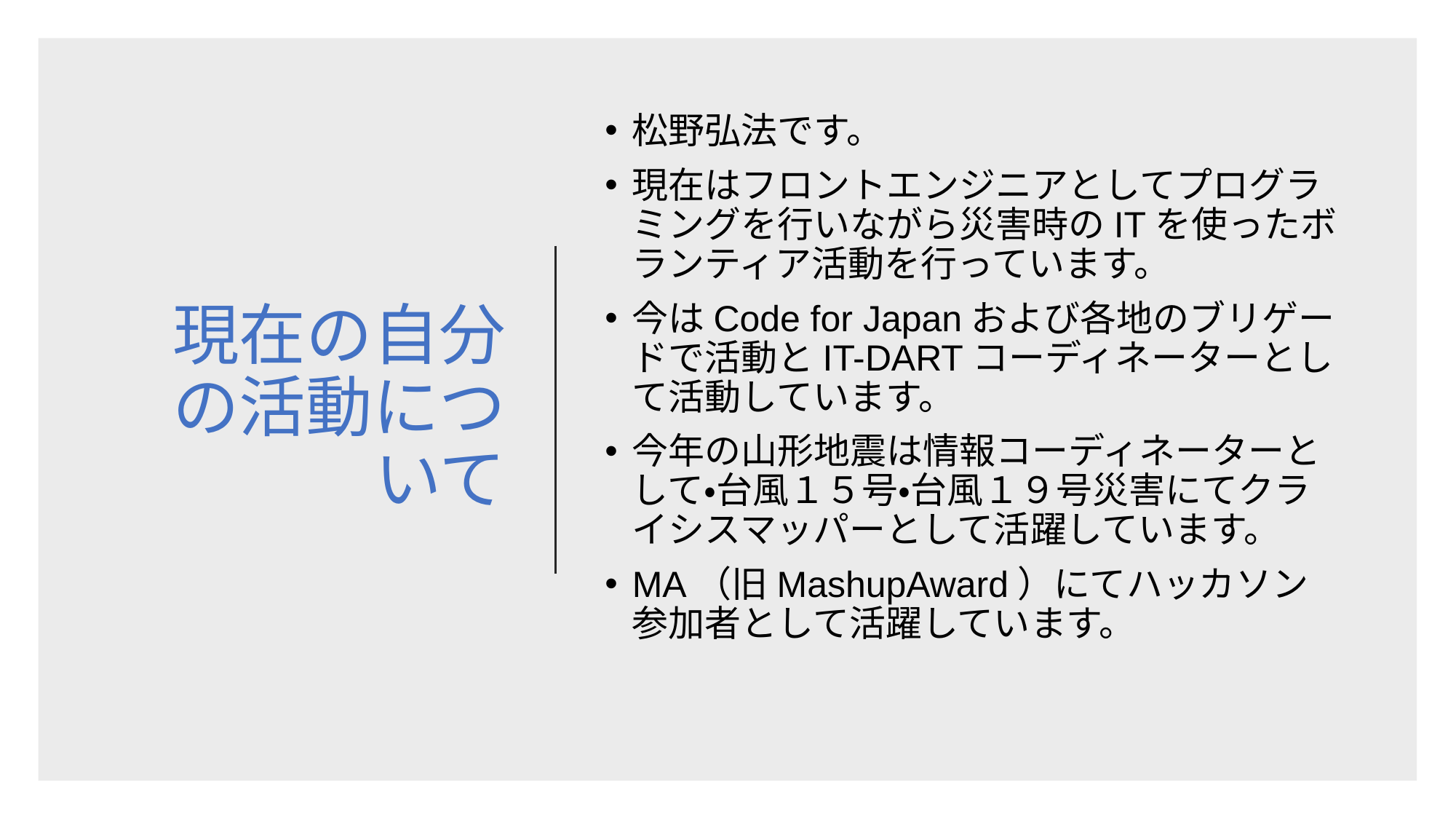

松野弘法です。
現在はフロントエンジニアとしてプログラミングを行いながら災害時のITを使ったボランティア活動を行っています。
今はCode for Japanおよび各地のブリゲードで活動とIT-DARTコーディネーターとして活動しています。
今年の山形地震は情報コーディネーターとして・台風１５号・台風１９号災害にてクライシスマッパーとして活躍しています。
MA（旧MashupAward）にてハッカソン参加者として活躍しています。
# 現在の自分の活動について